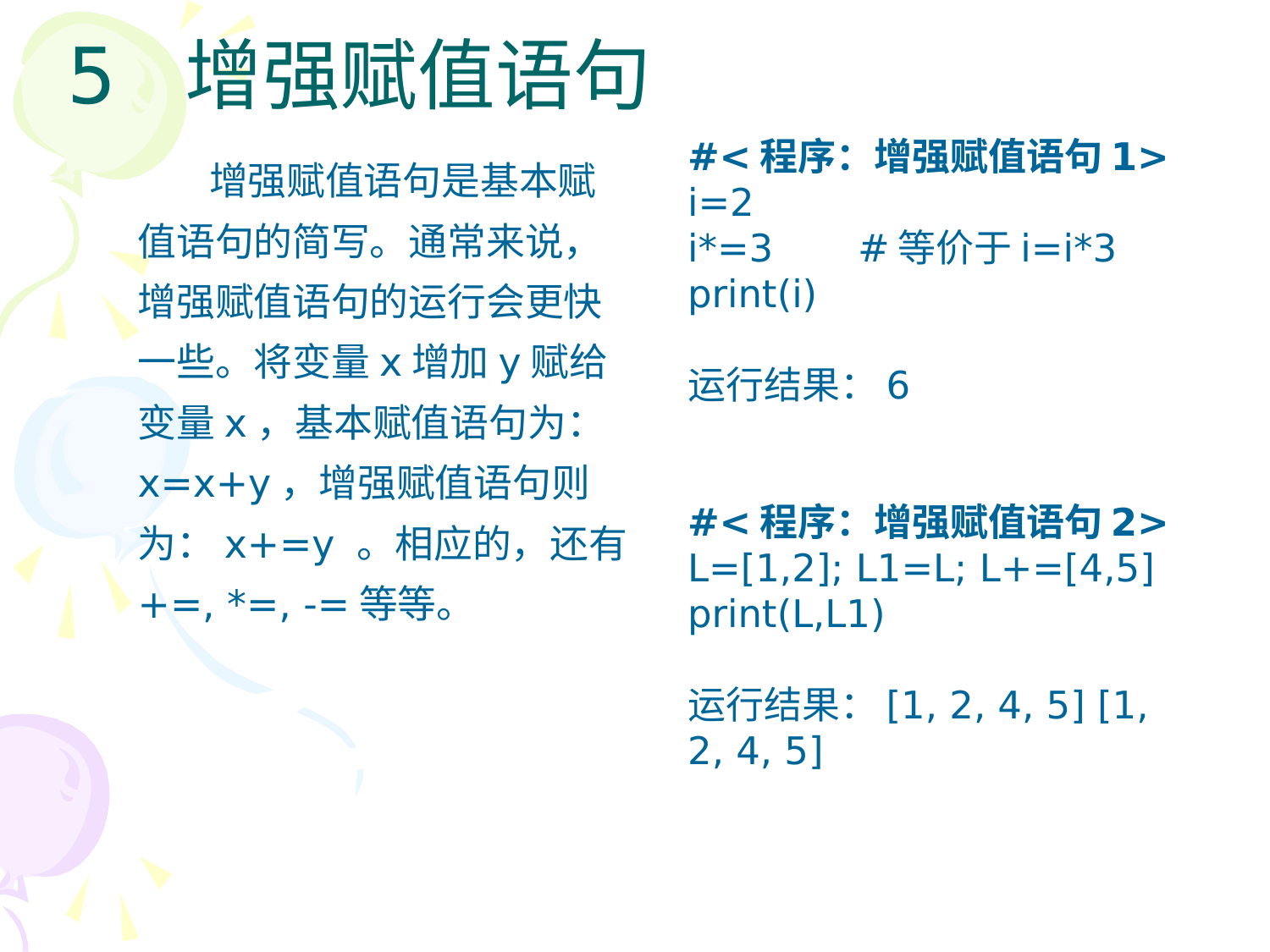

# 5  增强赋值语句
#<程序：增强赋值语句1>
i=2
i*=3       #等价于i=i*3
print(i)

运行结果：6

#<程序：增强赋值语句2>
L=[1,2]; L1=L; L+=[4,5]
print(L,L1)

运行结果：[1, 2, 4, 5] [1, 2, 4, 5]

增强赋值语句是基本赋值语句的简写。通常来说，增强赋值语句的运行会更快一些。将变量x增加y赋给变量x，基本赋值语句为：x=x+y，增强赋值语句则为：x+=y 。相应的，还有+=, *=, -=等等。